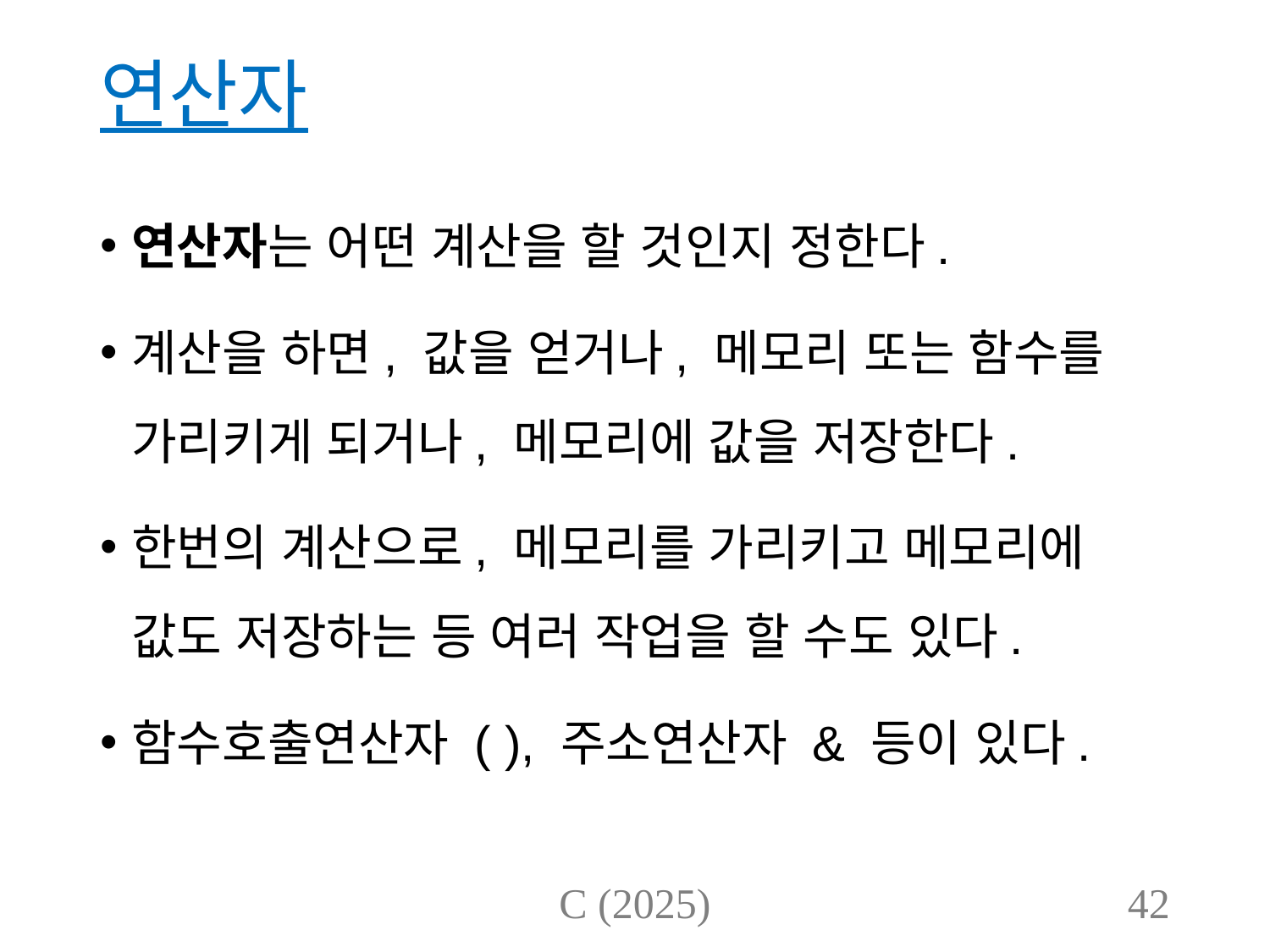

# 연산자
연산자는 어떤 계산을 할 것인지 정한다.
계산을 하면, 값을 얻거나, 메모리 또는 함수를 가리키게 되거나, 메모리에 값을 저장한다.
한번의 계산으로, 메모리를 가리키고 메모리에 값도 저장하는 등 여러 작업을 할 수도 있다.
함수호출연산자 ( ), 주소연산자 & 등이 있다.
C (2025)
42